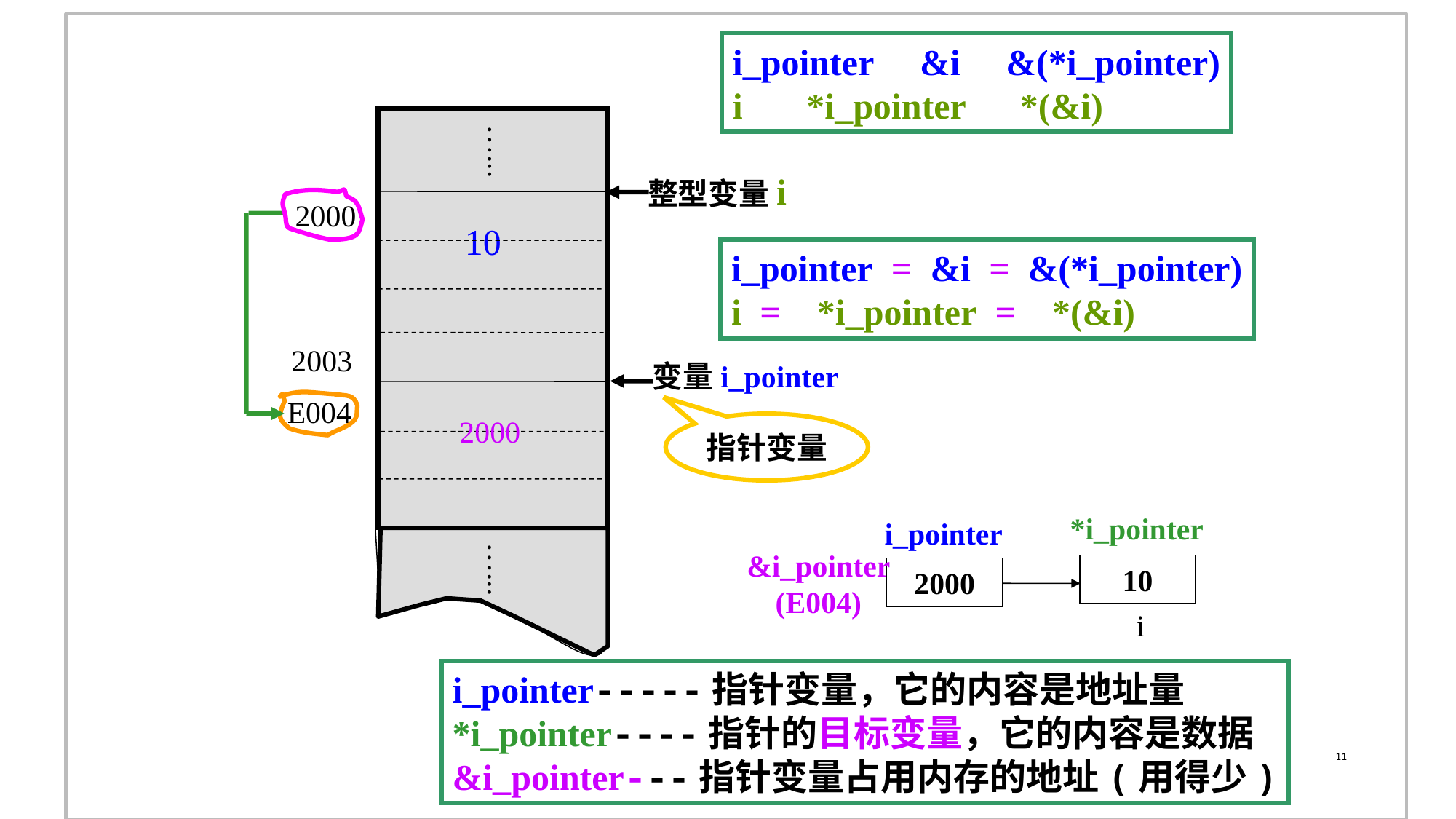

i_pointer     &i     &(*i_pointer)
i       *i_pointer      *(&i)

…...
整型变量i
2000

10

2003
变量i_pointer

E004

…...

2000
指针变量

i_pointer  =  &i  =  &(*i_pointer)
i  =    *i_pointer  =    *(&i)

*i_pointer
i_pointer
&i_pointer
(E004)
10
2000

i
i_pointer-----指针变量，它的内容是地址量
*i_pointer----指针的目标变量，它的内容是数据
&i_pointer---指针变量占用内存的地址(用得少)
11